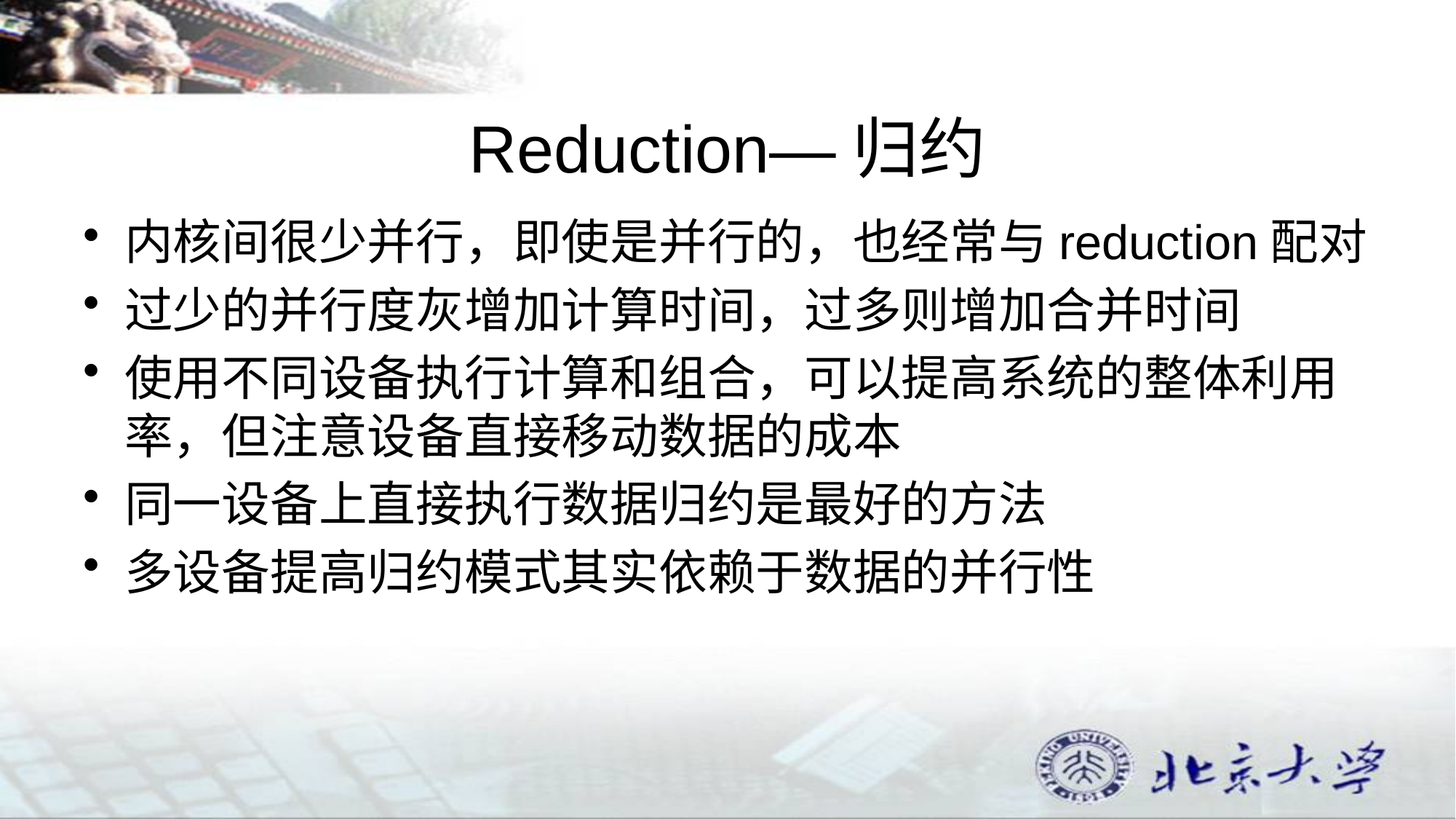

# Reduction—归约
内核间很少并行，即使是并行的，也经常与reduction配对
过少的并行度灰增加计算时间，过多则增加合并时间
使用不同设备执行计算和组合，可以提高系统的整体利用率，但注意设备直接移动数据的成本
同一设备上直接执行数据归约是最好的方法
多设备提高归约模式其实依赖于数据的并行性